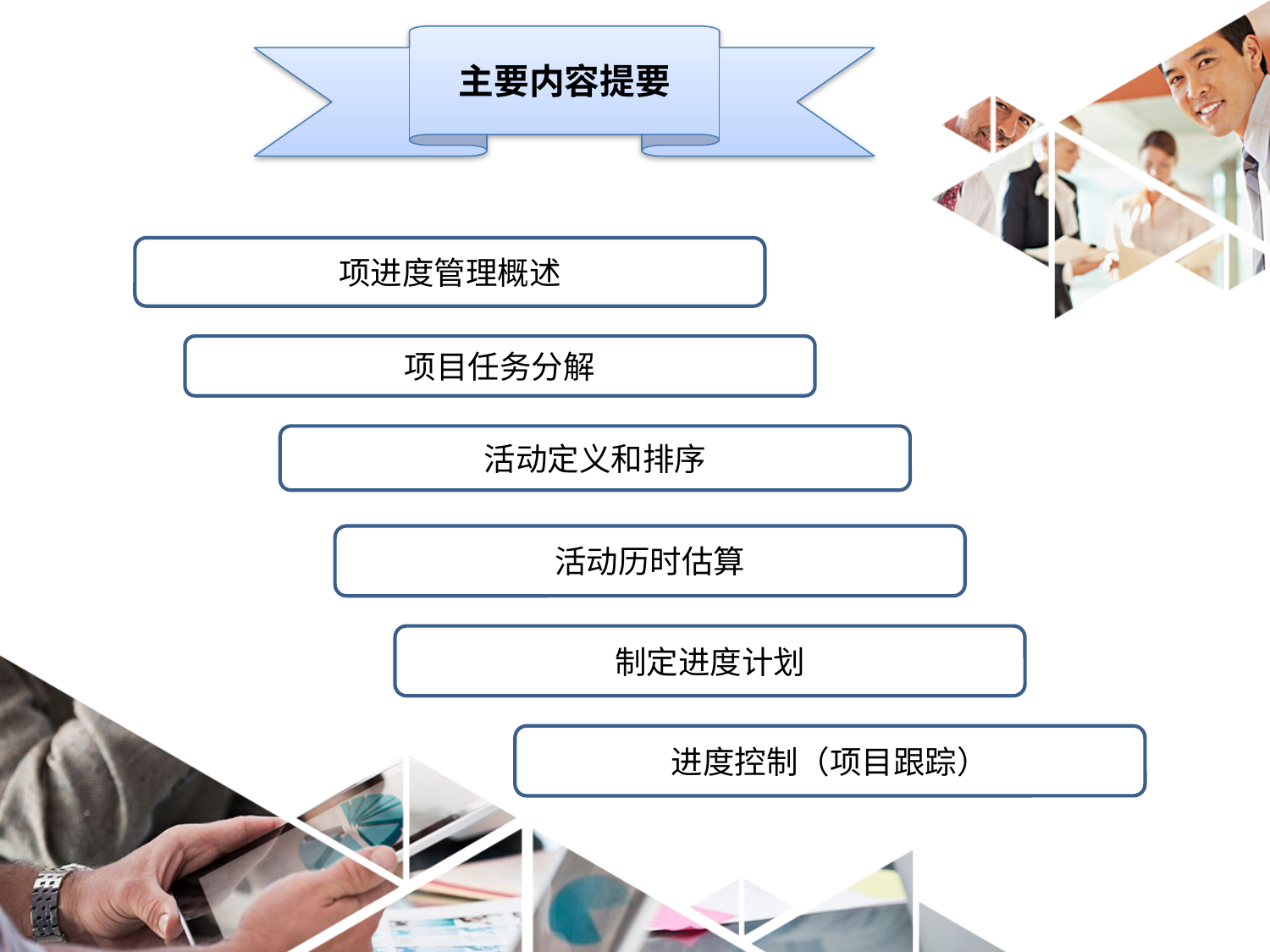

主要内容提要
项进度管理概述
项目任务分解
THANKS
谢谢！
活动定义和排序
活动历时估算
制定进度计划

进度控制（项目跟踪）